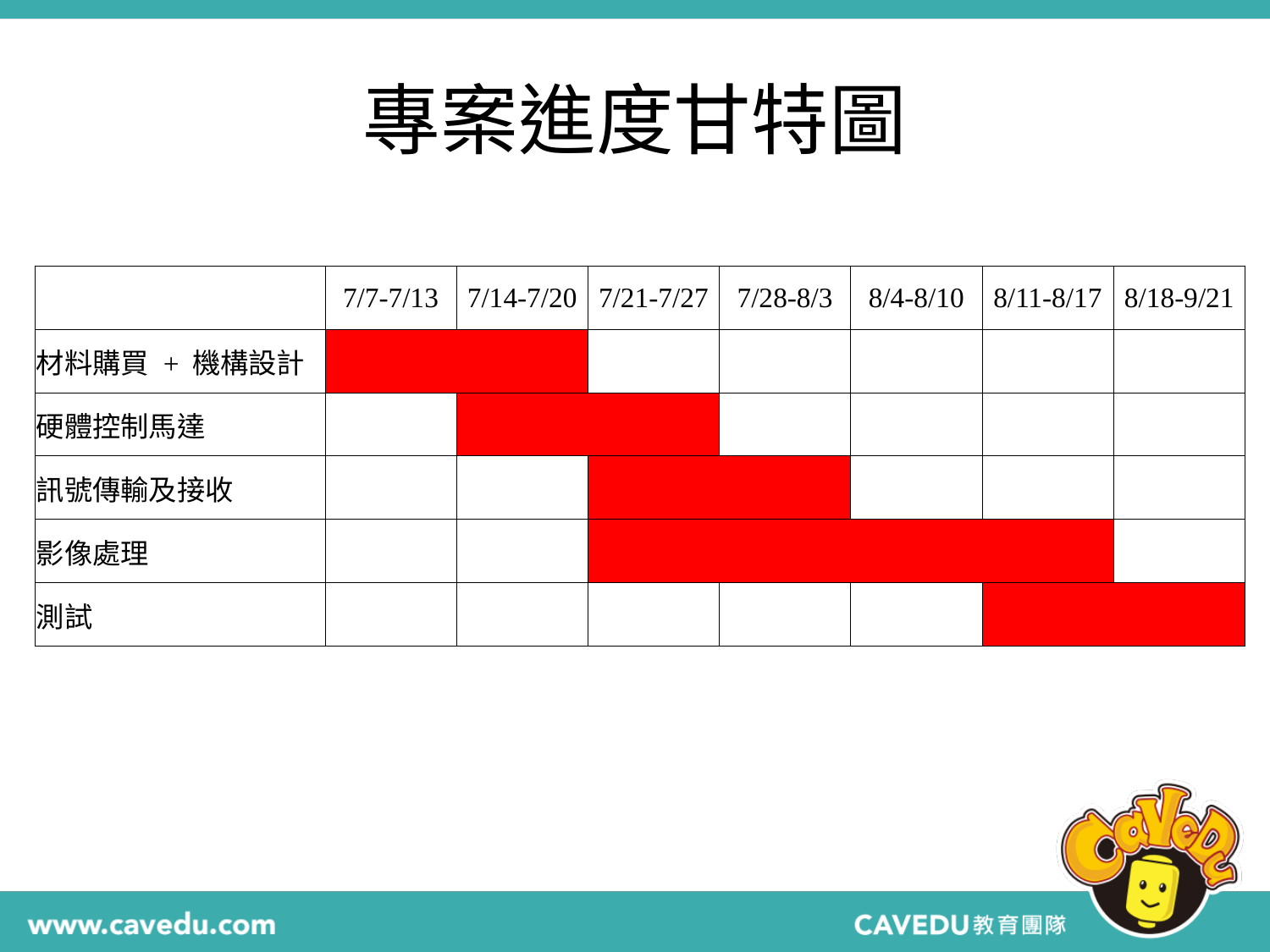

# 專案進度甘特圖
|  | 7/7-7/13 | 7/14-7/20 | 7/21-7/27 | 7/28-8/3 | 8/4-8/10 | 8/11-8/17 | 8/18-9/21 |
| --- | --- | --- | --- | --- | --- | --- | --- |
| 材料購買 + 機構設計 |  |  |  |  |  |  |  |
| 硬體控制馬達 |  |  |  |  |  |  |  |
| 訊號傳輸及接收 |  |  |  |  |  |  |  |
| 影像處理 |  |  |  |  |  |  |  |
| 測試 |  |  |  |  |  |  |  |